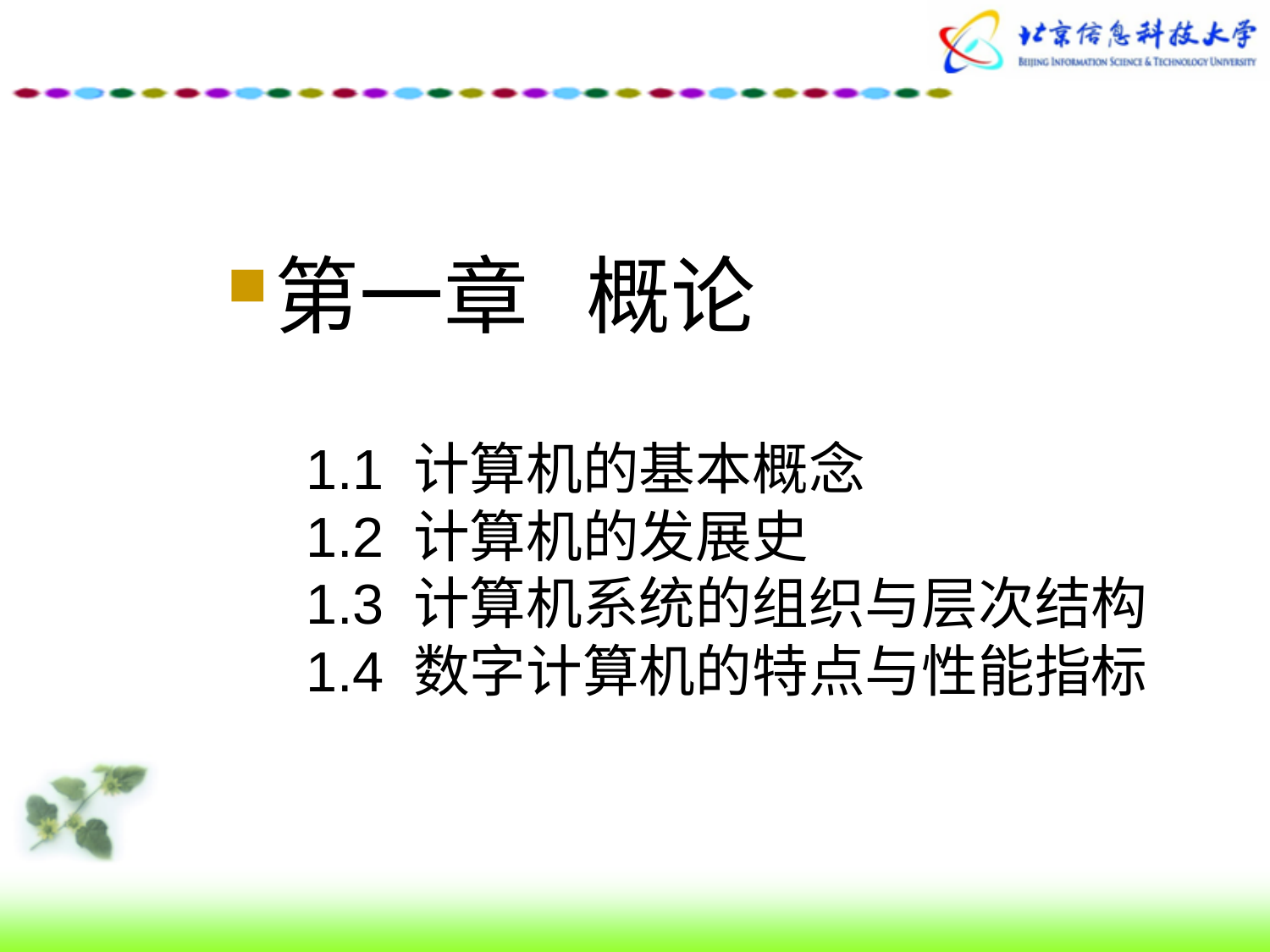

#
第一章   概论
1.1 计算机的基本概念
1.2 计算机的发展史
1.3 计算机系统的组织与层次结构
1.4 数字计算机的特点与性能指标